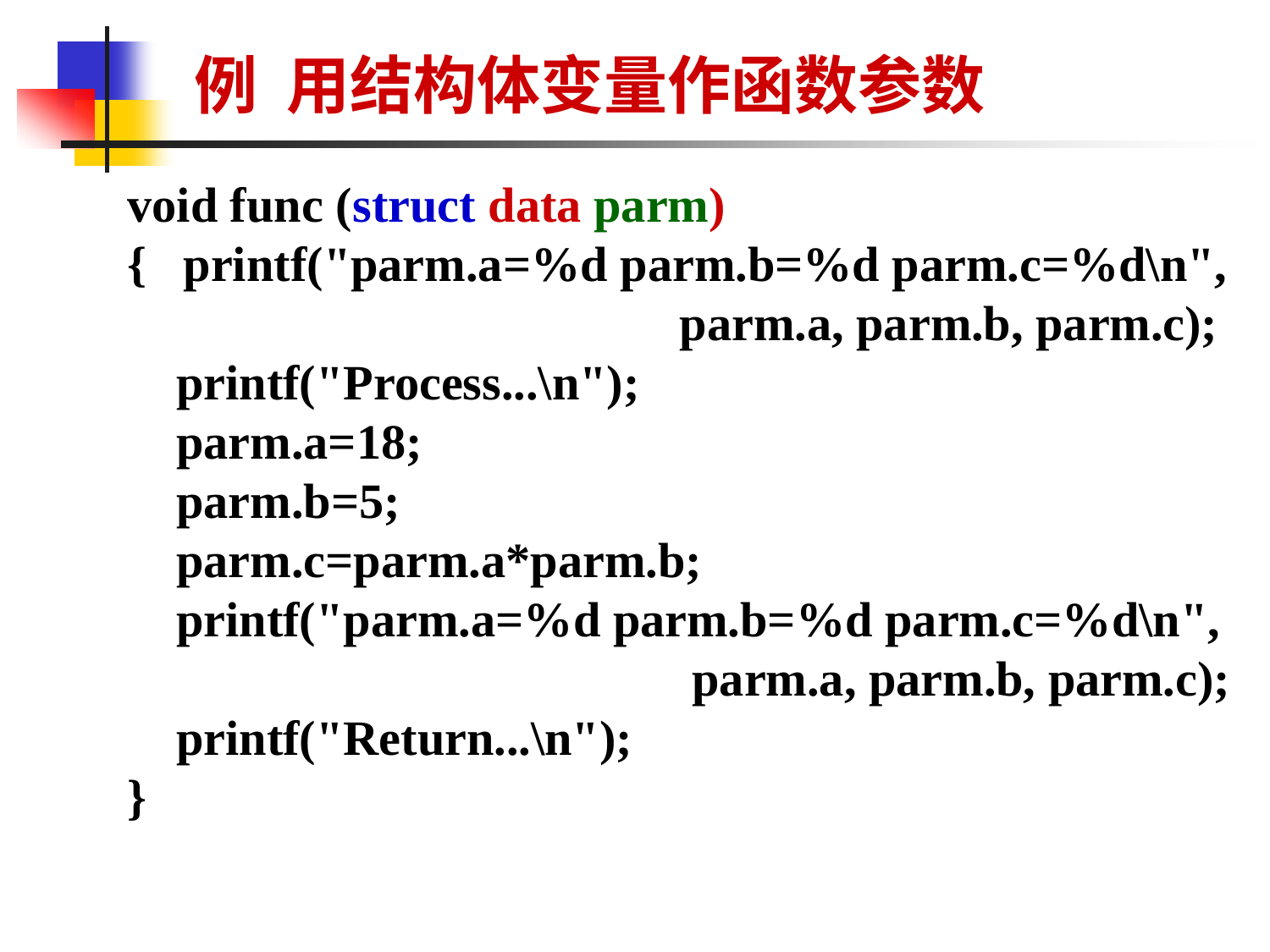

例  用结构体变量作函数参数
void func (struct data parm)
{   printf("parm.a=%d parm.b=%d parm.c=%d\n",
                                             parm.a, parm.b, parm.c);
    printf("Process...\n");
    parm.a=18;
    parm.b=5;
    parm.c=parm.a*parm.b;
    printf("parm.a=%d parm.b=%d parm.c=%d\n",
                                              parm.a, parm.b, parm.c);
    printf("Return...\n");
}